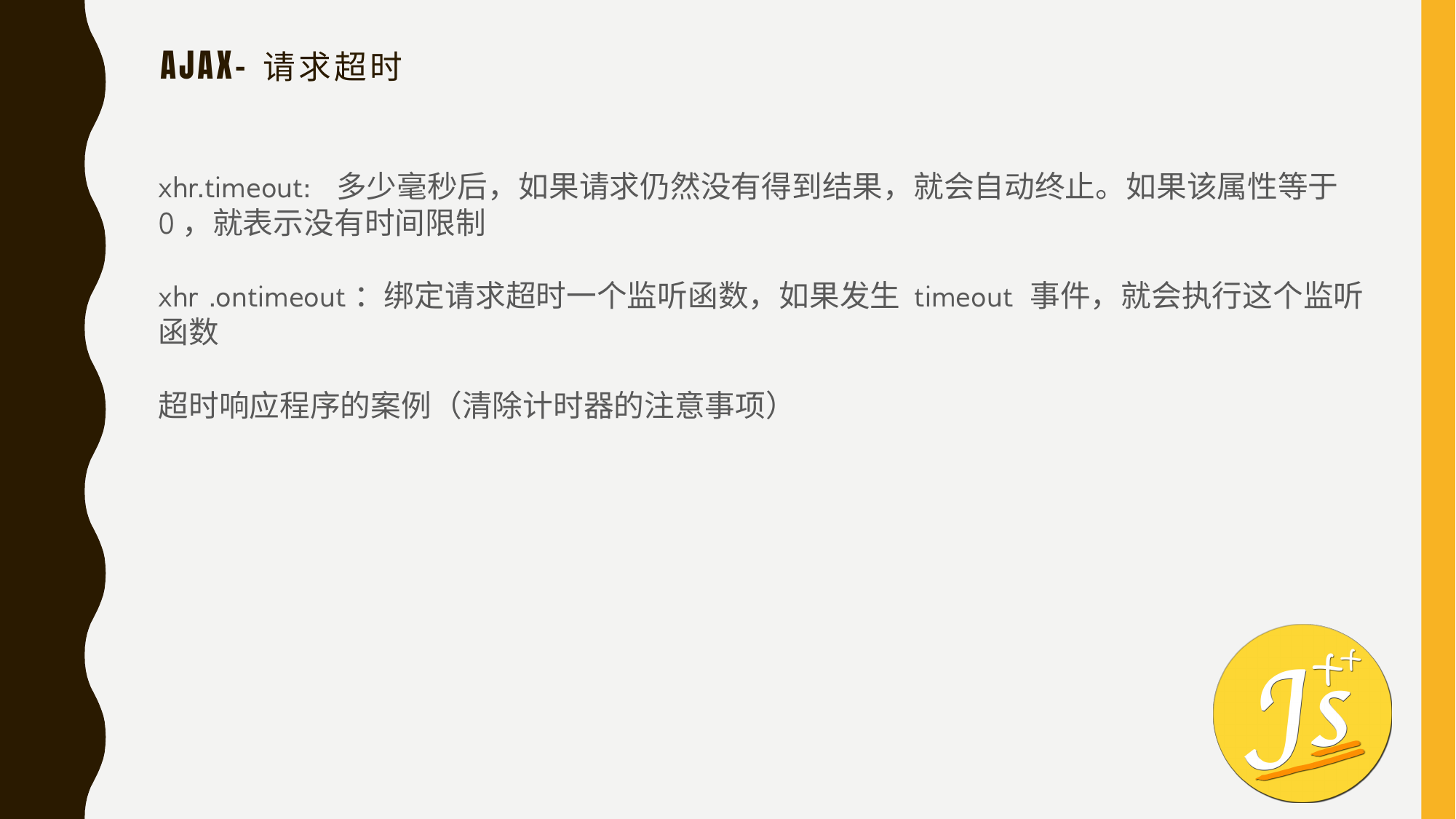

# AJAX- 请求超时
xhr.timeout:  多少毫秒后，如果请求仍然没有得到结果，就会自动终止。如果该属性等于0，就表示没有时间限制

xhr .ontimeout：绑定请求超时一个监听函数，如果发生 timeout 事件，就会执行这个监听函数

超时响应程序的案例（清除计时器的注意事项）